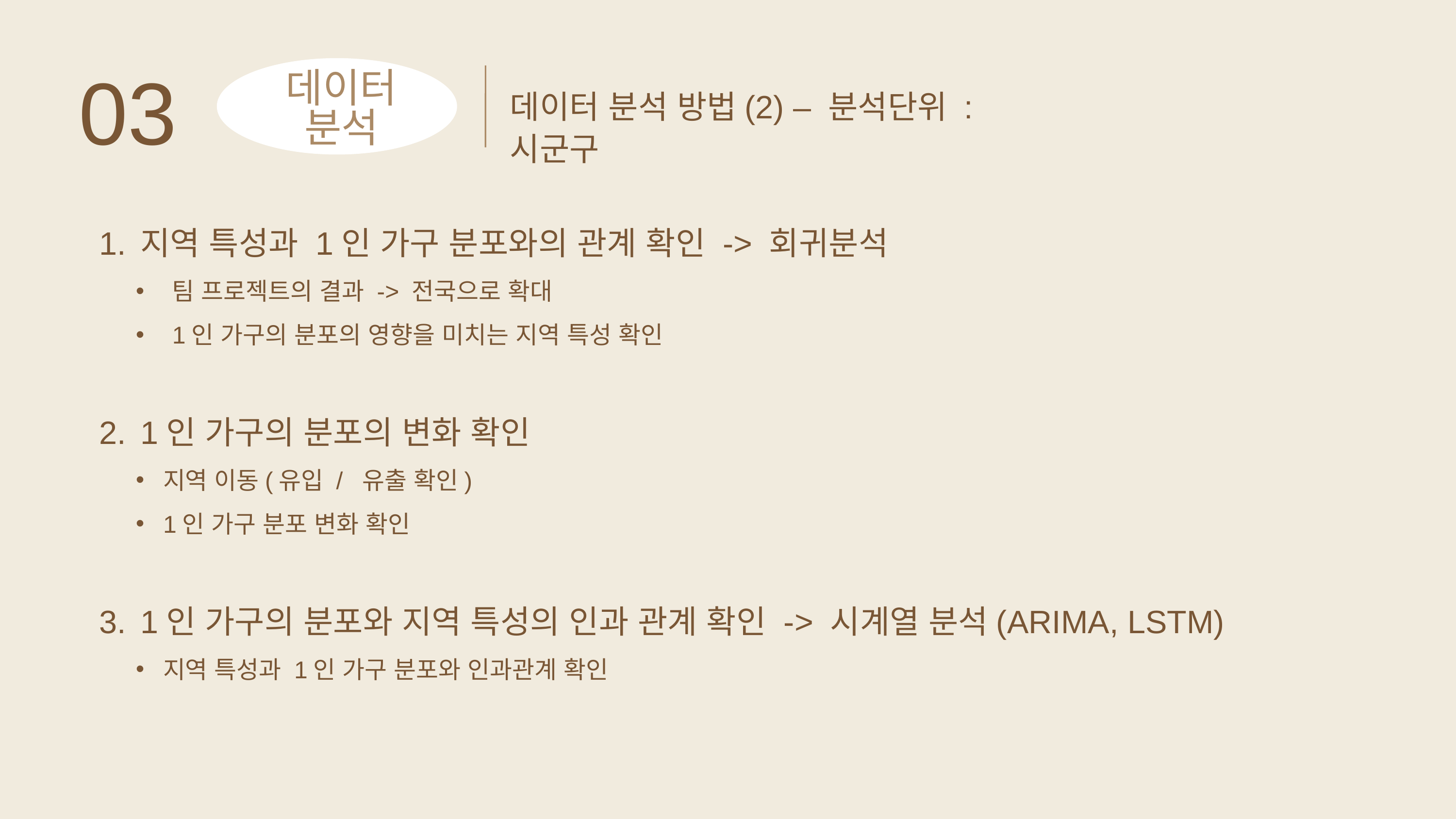

03

결론

데이터 분석
데이터 분석 방법(2) – 분석단위 : 시군구
지역 특성과 1인 가구 분포와의 관계 확인 -> 회귀분석
팀 프로젝트의 결과 -> 전국으로 확대
1인 가구의 분포의 영향을 미치는 지역 특성 확인

1인 가구의 분포의 변화 확인
지역 이동(유입 /  유출 확인)
1인 가구 분포 변화 확인

1인 가구의 분포와 지역 특성의 인과 관계 확인 -> 시계열 분석(ARIMA, LSTM)
지역 특성과 1인 가구 분포와 인과관계 확인